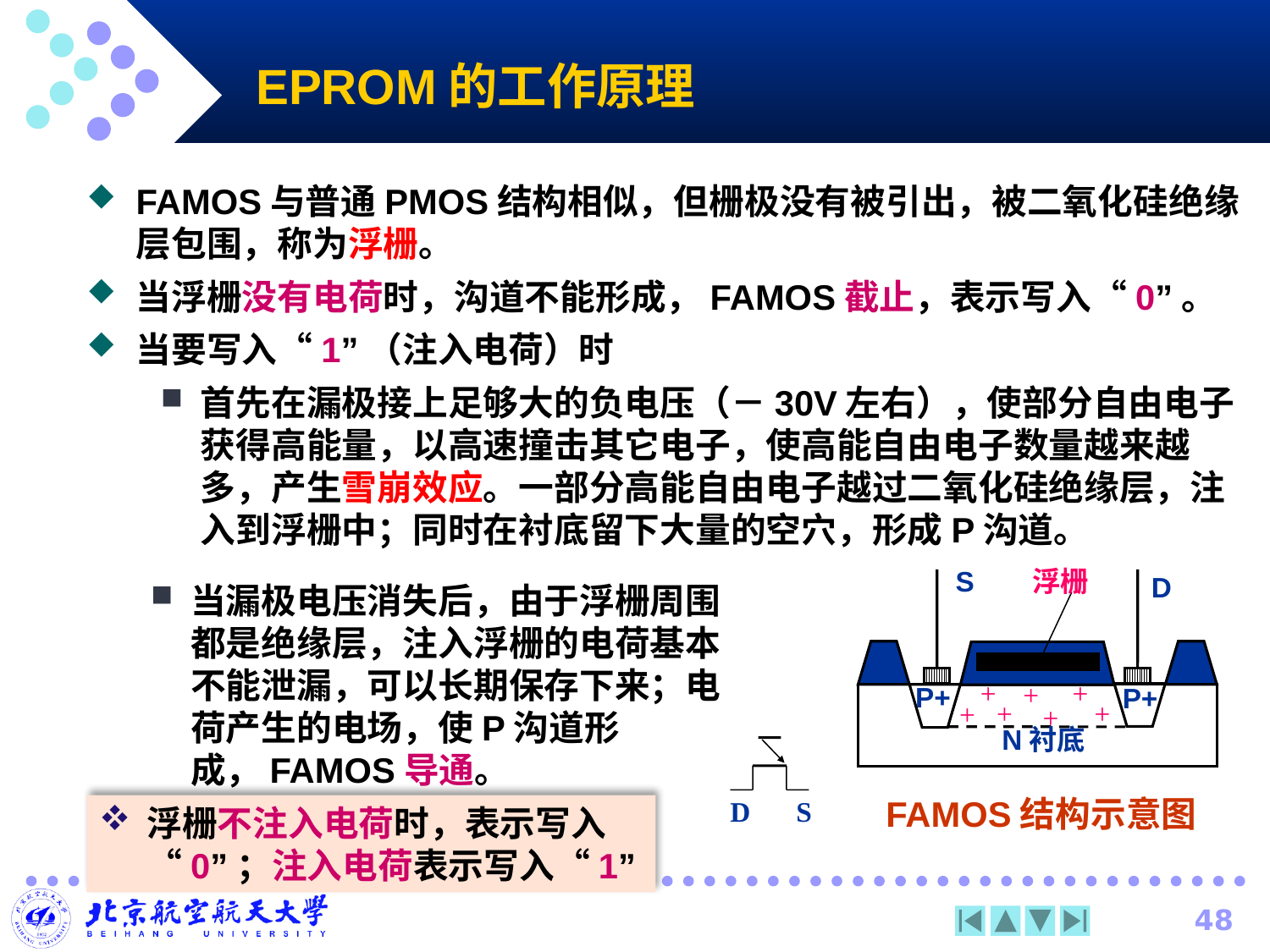

EPROM的工作原理
FAMOS与普通PMOS结构相似，但栅极没有被引出，被二氧化硅绝缘层包围，称为浮栅。
当浮栅没有电荷时，沟道不能形成，FAMOS截止，表示写入“0”。
当要写入“1”（注入电荷）时
首先在漏极接上足够大的负电压（－30V左右），使部分自由电子获得高能量，以高速撞击其它电子，使高能自由电子数量越来越多，产生雪崩效应。一部分高能自由电子越过二氧化硅绝缘层，注入到浮栅中；同时在衬底留下大量的空穴，形成P沟道。
S
浮栅
D

P+
P+

N衬底

当漏极电压消失后，由于浮栅周围都是绝缘层，注入浮栅的电荷基本不能泄漏，可以长期保存下来；电荷产生的电场，使P沟道形成，FAMOS导通。
+
+
+
+
+
+
+

S
D
FAMOS结构示意图
浮栅不注入电荷时，表示写入“0”；注入电荷表示写入“1”
48